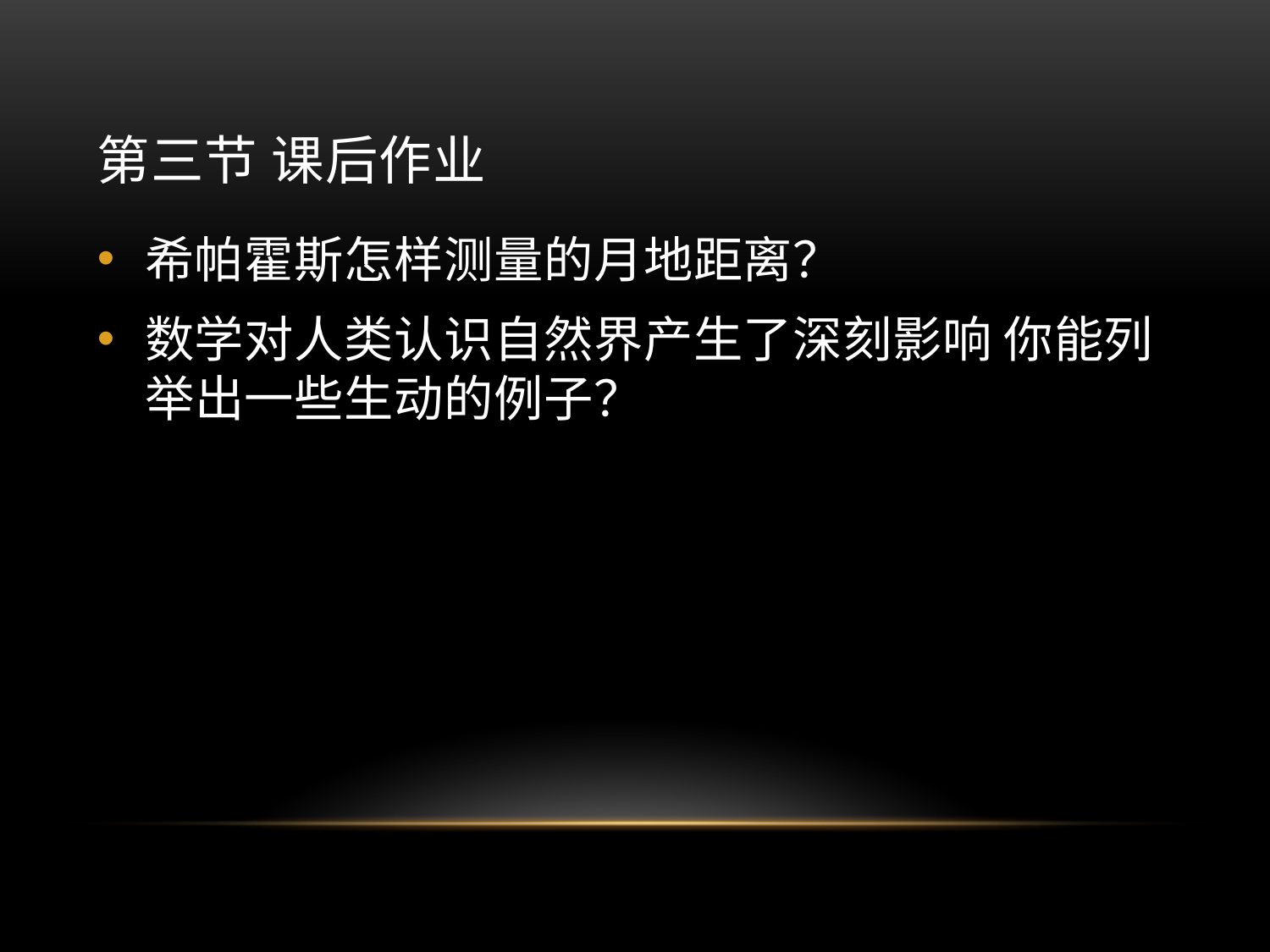

# 第三节 课后作业
希帕霍斯怎样测量的月地距离？
数学对人类认识自然界产生了深刻影响 你能列举出一些生动的例子？